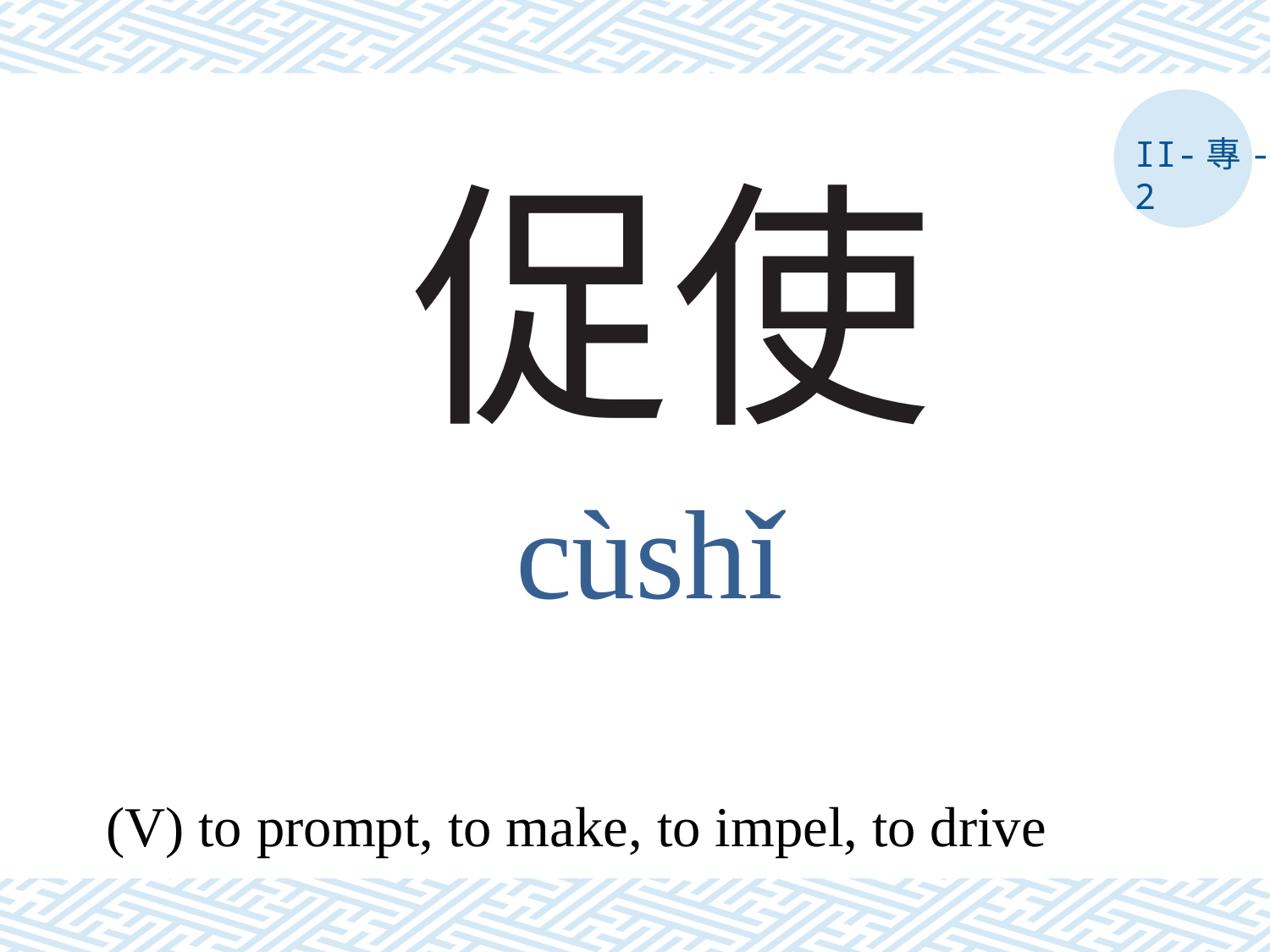

II-專-2

# 促使
cùshǐ
(V) to prompt, to make, to impel, to drive